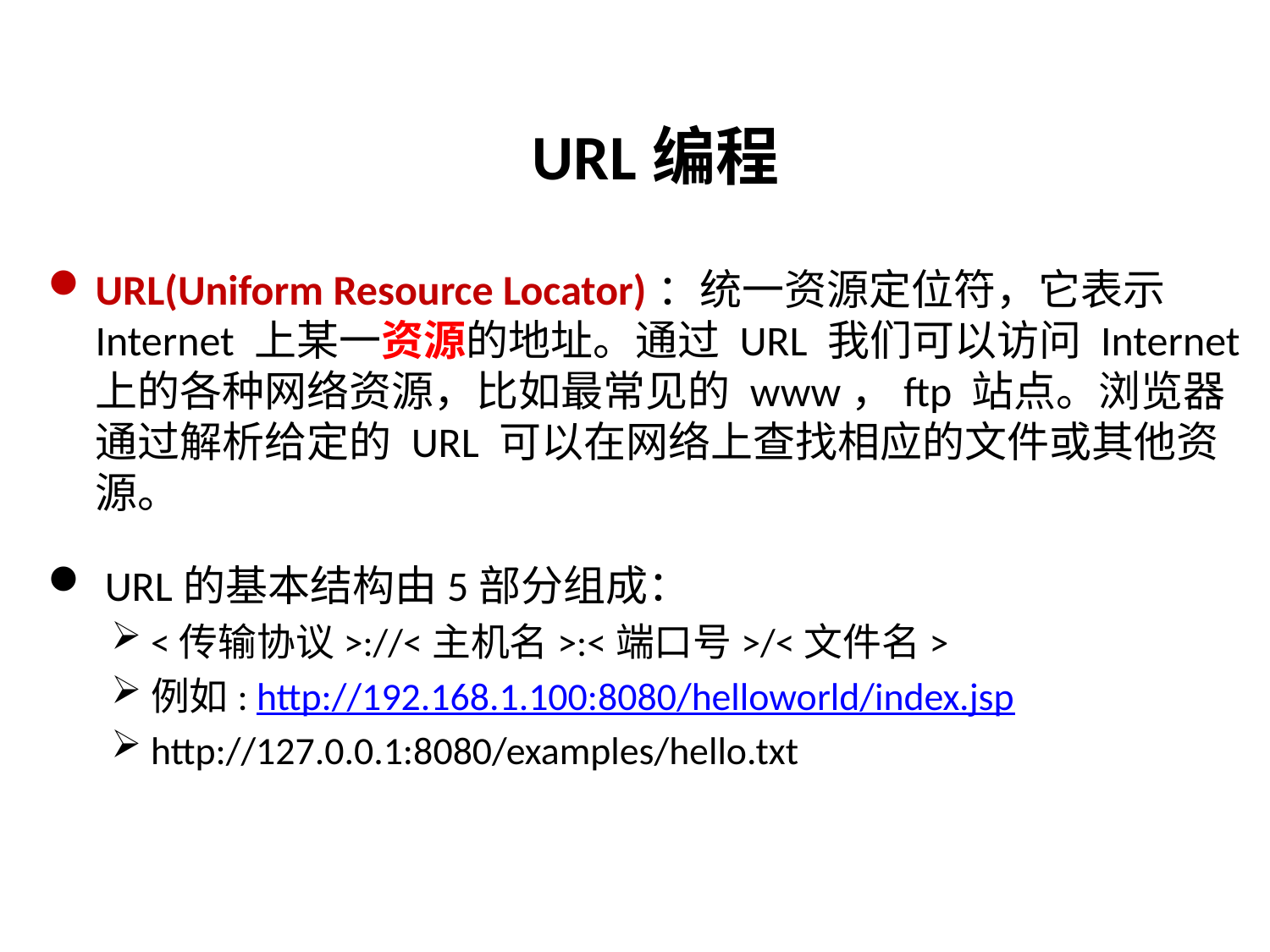

# URL编程
URL(Uniform Resource Locator)：统一资源定位符，它表示 Internet 上某一资源的地址。通过 URL 我们可以访问 Internet 上的各种网络资源，比如最常见的 www，ftp 站点。浏览器通过解析给定的 URL 可以在网络上查找相应的文件或其他资源。
 URL的基本结构由5部分组成：
<传输协议>://<主机名>:<端口号>/<文件名>
例如: http://192.168.1.100:8080/helloworld/index.jsp
http://127.0.0.1:8080/examples/hello.txt